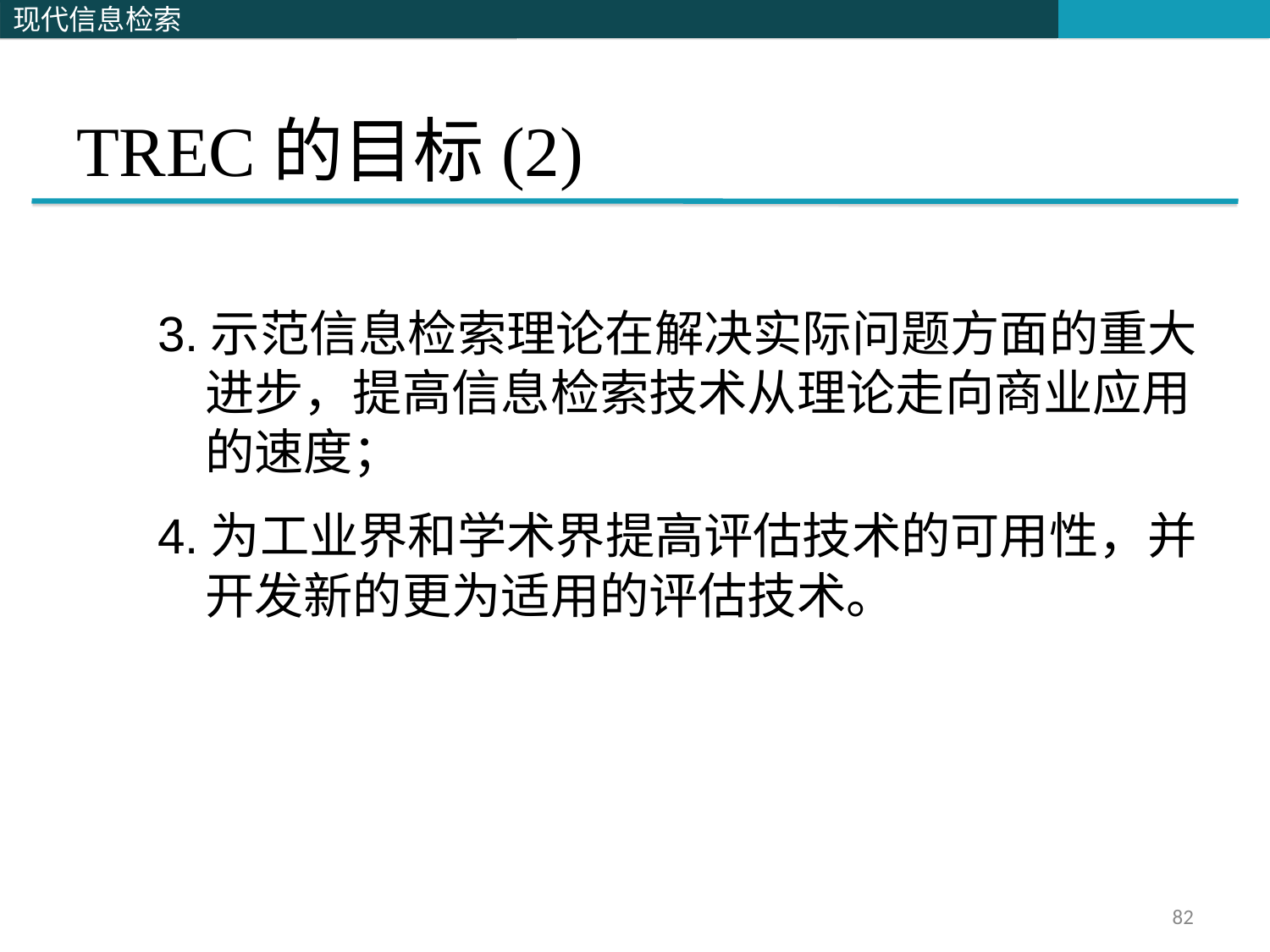

# TREC的目标(2)
3.示范信息检索理论在解决实际问题方面的重大进步，提高信息检索技术从理论走向商业应用的速度；
4.为工业界和学术界提高评估技术的可用性，并开发新的更为适用的评估技术。

82